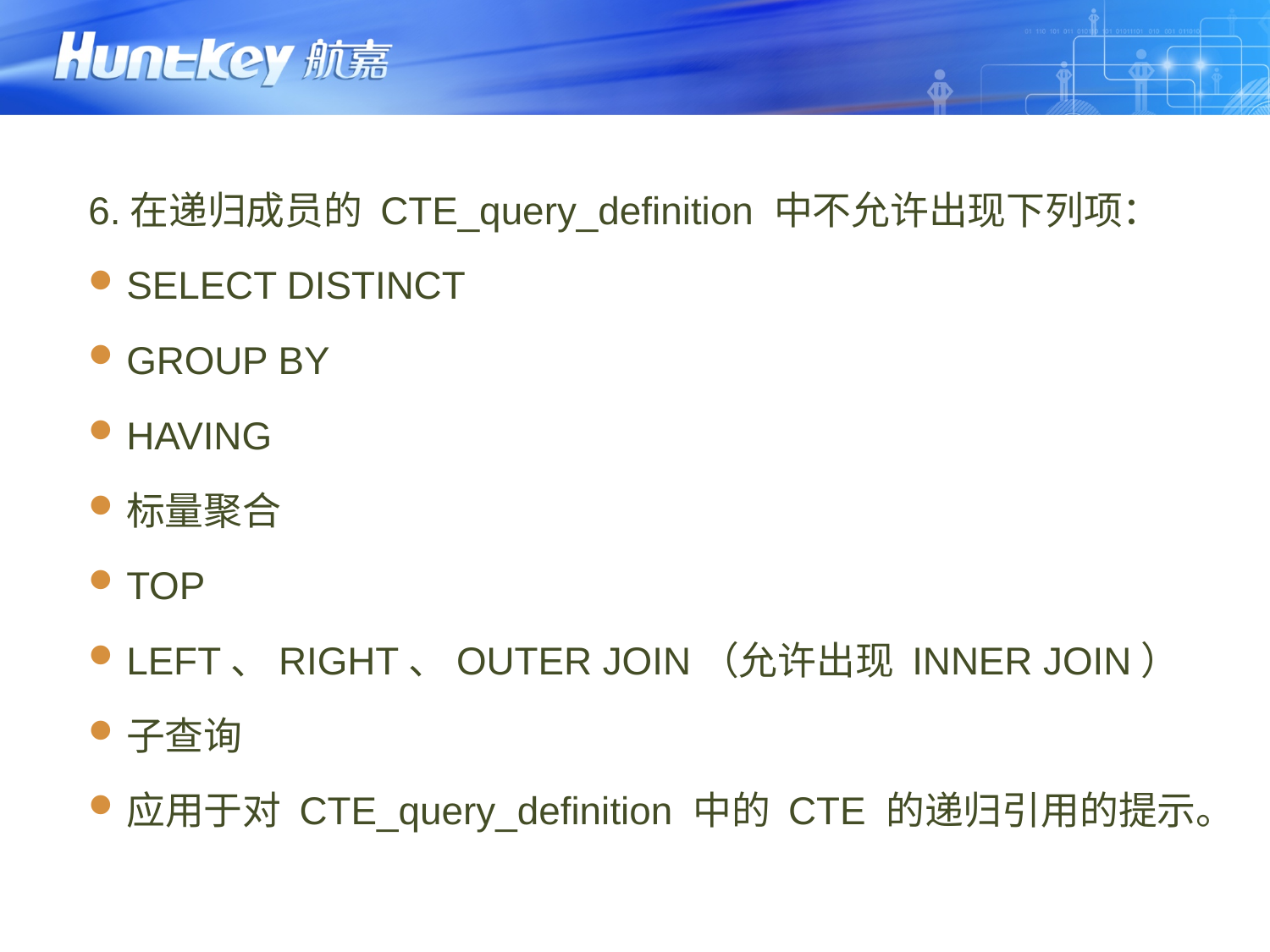

6.在递归成员的 CTE_query_definition 中不允许出现下列项：
SELECT DISTINCT
GROUP BY
HAVING
标量聚合
TOP
LEFT、RIGHT、OUTER JOIN（允许出现 INNER JOIN）
子查询
应用于对 CTE_query_definition 中的 CTE 的递归引用的提示。